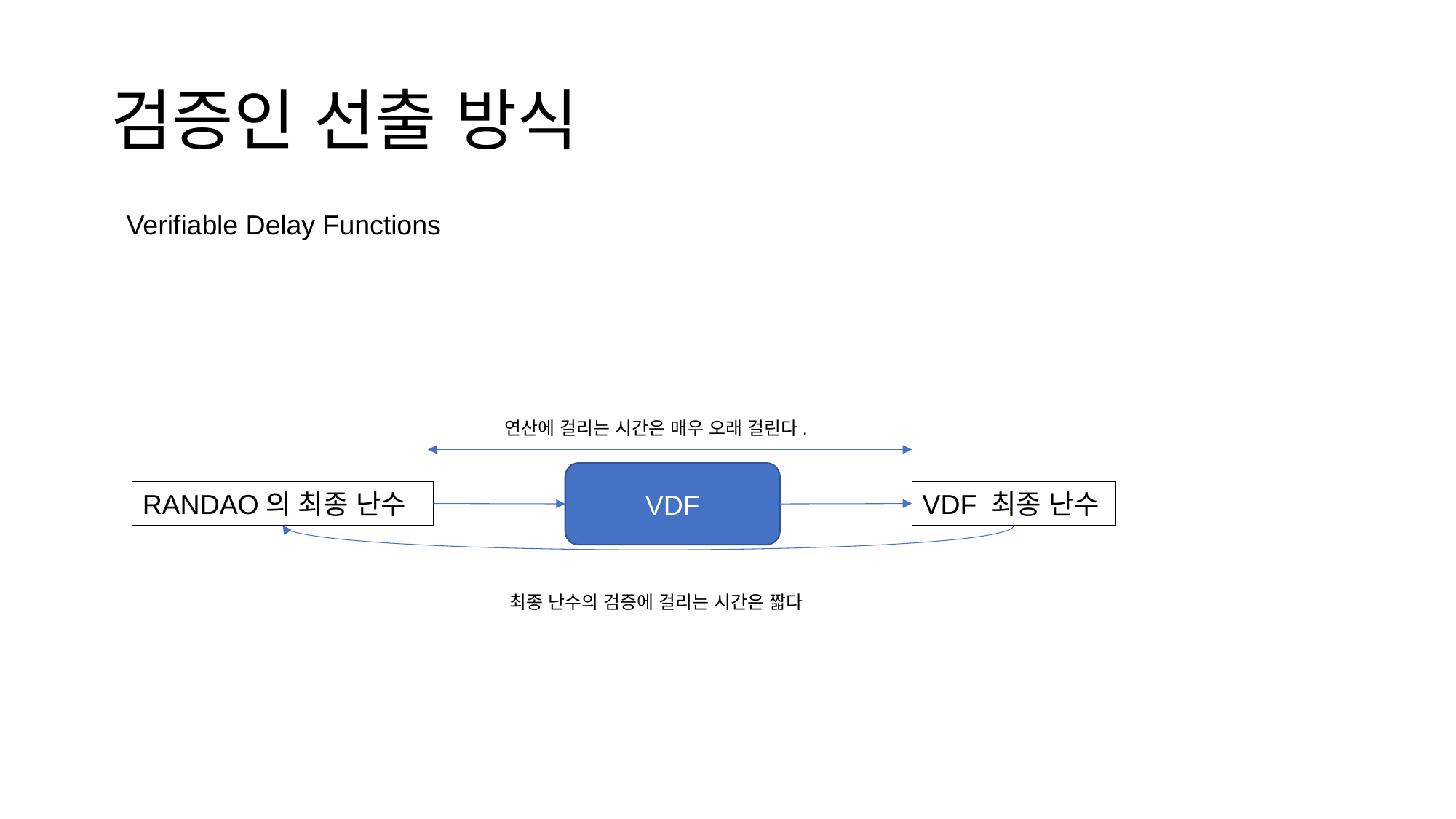

# 검증인 선출 방식
Verifiable Delay Functions

연산에 걸리는 시간은 매우 오래 걸린다.
VDF
RANDAO의 최종 난수
VDF 최종 난수
최종 난수의 검증에 걸리는 시간은 짧다